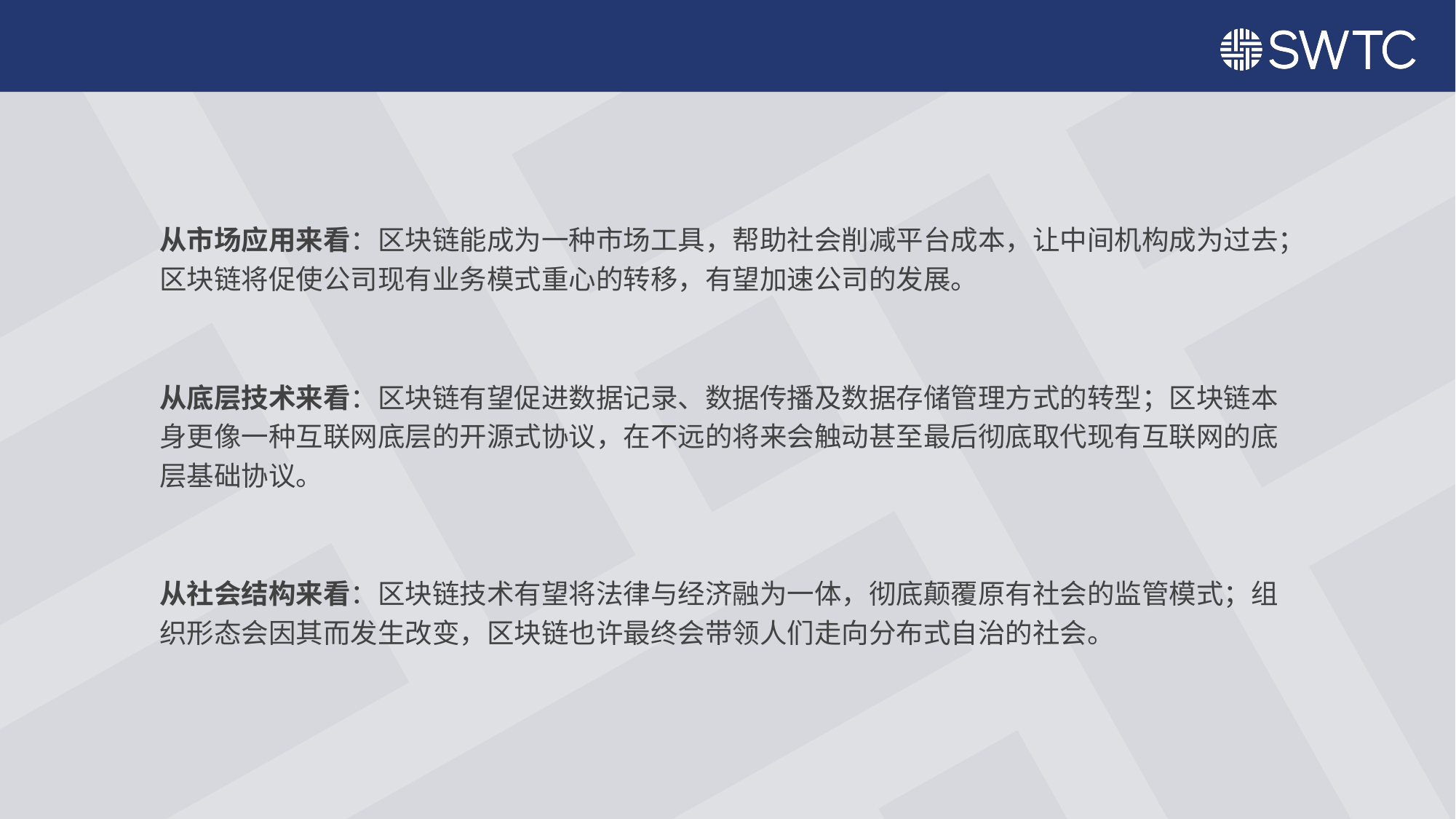

从市场应用来看：区块链能成为一种市场工具，帮助社会削减平台成本，让中间机构成为过去；区块链将促使公司现有业务模式重心的转移，有望加速公司的发展。

从底层技术来看：区块链有望促进数据记录、数据传播及数据存储管理方式的转型；区块链本身更像一种互联网底层的开源式协议，在不远的将来会触动甚至最后彻底取代现有互联网的底层基础协议。

从社会结构来看：区块链技术有望将法律与经济融为一体，彻底颠覆原有社会的监管模式；组织形态会因其而发生改变，区块链也许最终会带领人们走向分布式自治的社会。